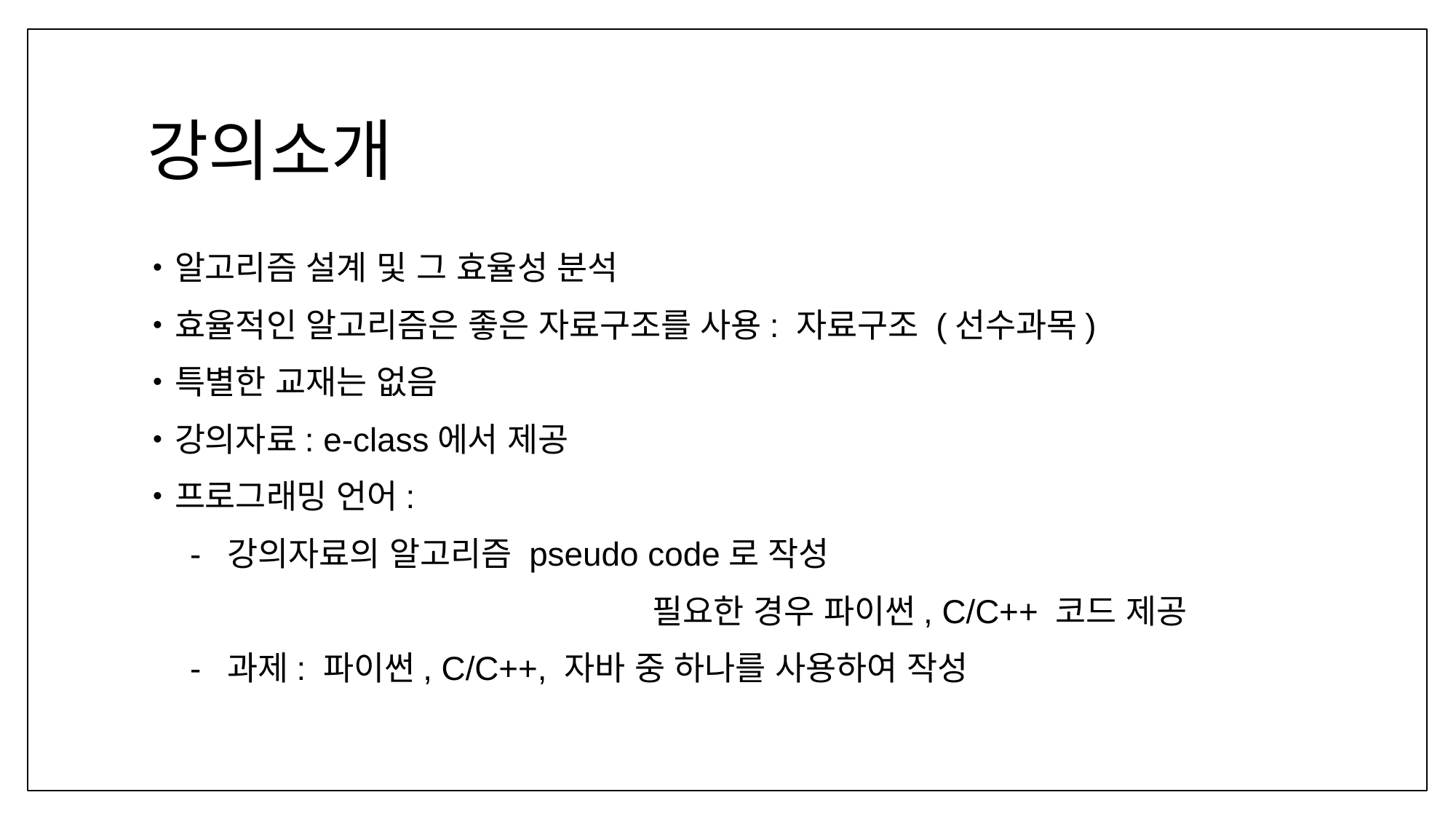

# 강의소개
알고리즘 설계 및 그 효율성 분석
효율적인 알고리즘은 좋은 자료구조를 사용: 자료구조 (선수과목)
특별한 교재는 없음
강의자료: e-class에서 제공
프로그래밍 언어:
    -  강의자료의 알고리즘 pseudo code로 작성
                                                     필요한 경우 파이썬, C/C++ 코드 제공
    -  과제: 파이썬, C/C++, 자바 중 하나를 사용하여 작성